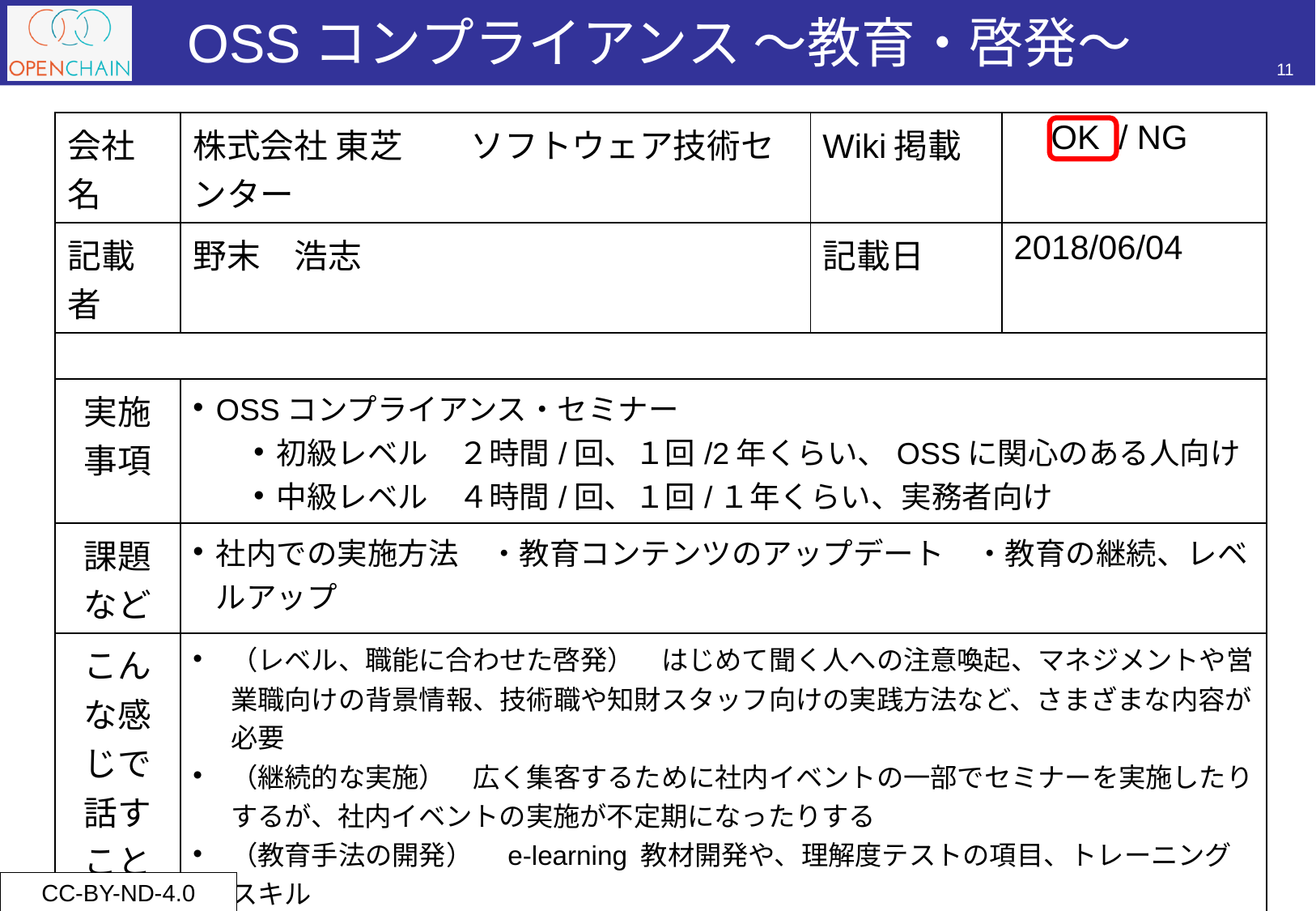

# OSSコンプライアンス ～教育・啓発～
11
| 会社名 | 株式会社 東芝　　ソフトウェア技術センター | Wiki掲載 | OK / NG |
| --- | --- | --- | --- |
| 記載者 | 野末　浩志 | 記載日 | 2018/06/04 |
|  |  |  |  |
| 実施 事項 | OSSコンプライアンス・セミナー 初級レベル　２時間/回、１回/2年くらい、OSSに関心のある人向け 中級レベル　４時間/回、１回/１年くらい、実務者向け |  |  |
| 課題 など | 社内での実施方法　・教育コンテンツのアップデート　・教育の継続、レベルアップ |  |  |
| こんな感じで話すことがあります | （レベル、職能に合わせた啓発）　はじめて聞く人への注意喚起、マネジメントや営業職向けの背景情報、技術職や知財スタッフ向けの実践方法など、さまざまな内容が必要 （継続的な実施）　広く集客するために社内イベントの一部でセミナーを実施したりするが、社内イベントの実施が不定期になったりする （教育手法の開発）　e-learning 教材開発や、理解度テストの項目、トレーニングスキル （コンテンツのアップデート）　継続して実施するには、事例などは新しい内容に更新するべき。 （自己啓発、後継者育成）　ある程度知識を身に付けられたメンバは、社内コミュニティ等で自発的な知識獲得ができるようにしたい。また、トレーニングができる後継者育成も必要。 |  |  |

CC-BY-ND-4.0